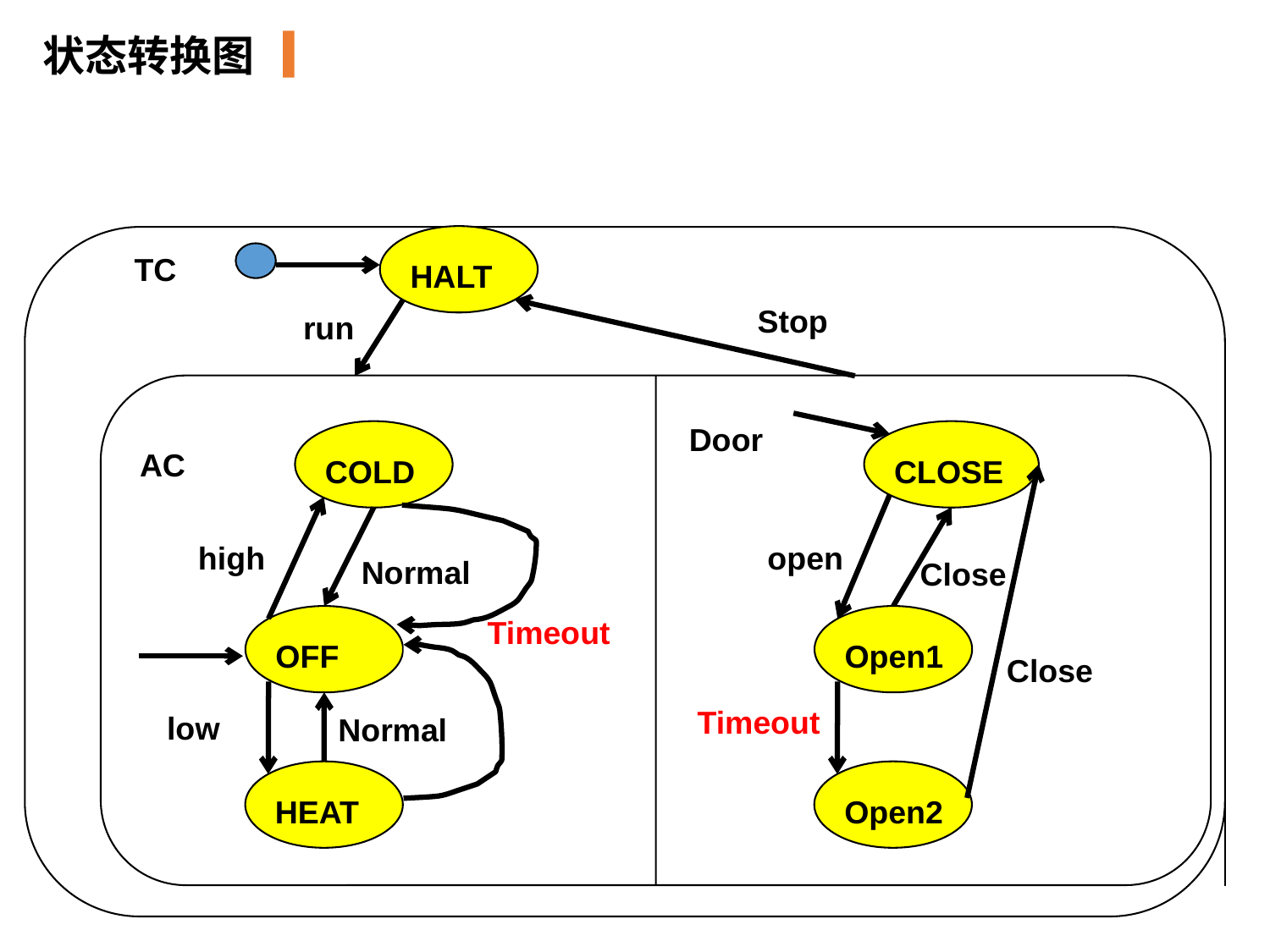

状态转换图

TC
HALT
Stop
run

Door

AC
COLD
CLOSE

high
open
Normal
 Close

Timeout

OFF
Open1

Close
Timeout
low
Normal

HEAT
Open2